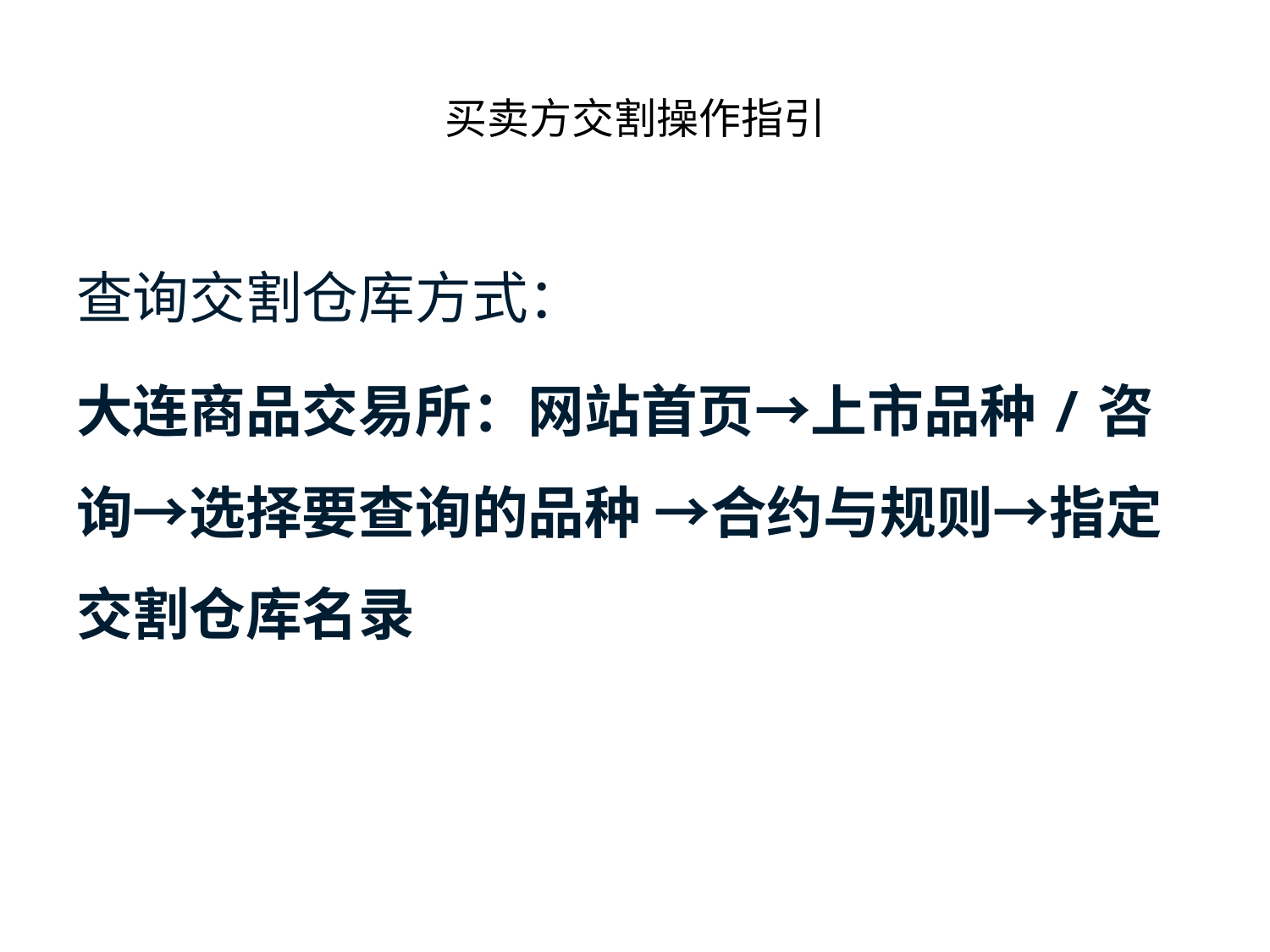

# 买卖方交割操作指引
查询交割仓库方式：
大连商品交易所：网站首页→上市品种/咨询→选择要查询的品种 →合约与规则→指定交割仓库名录